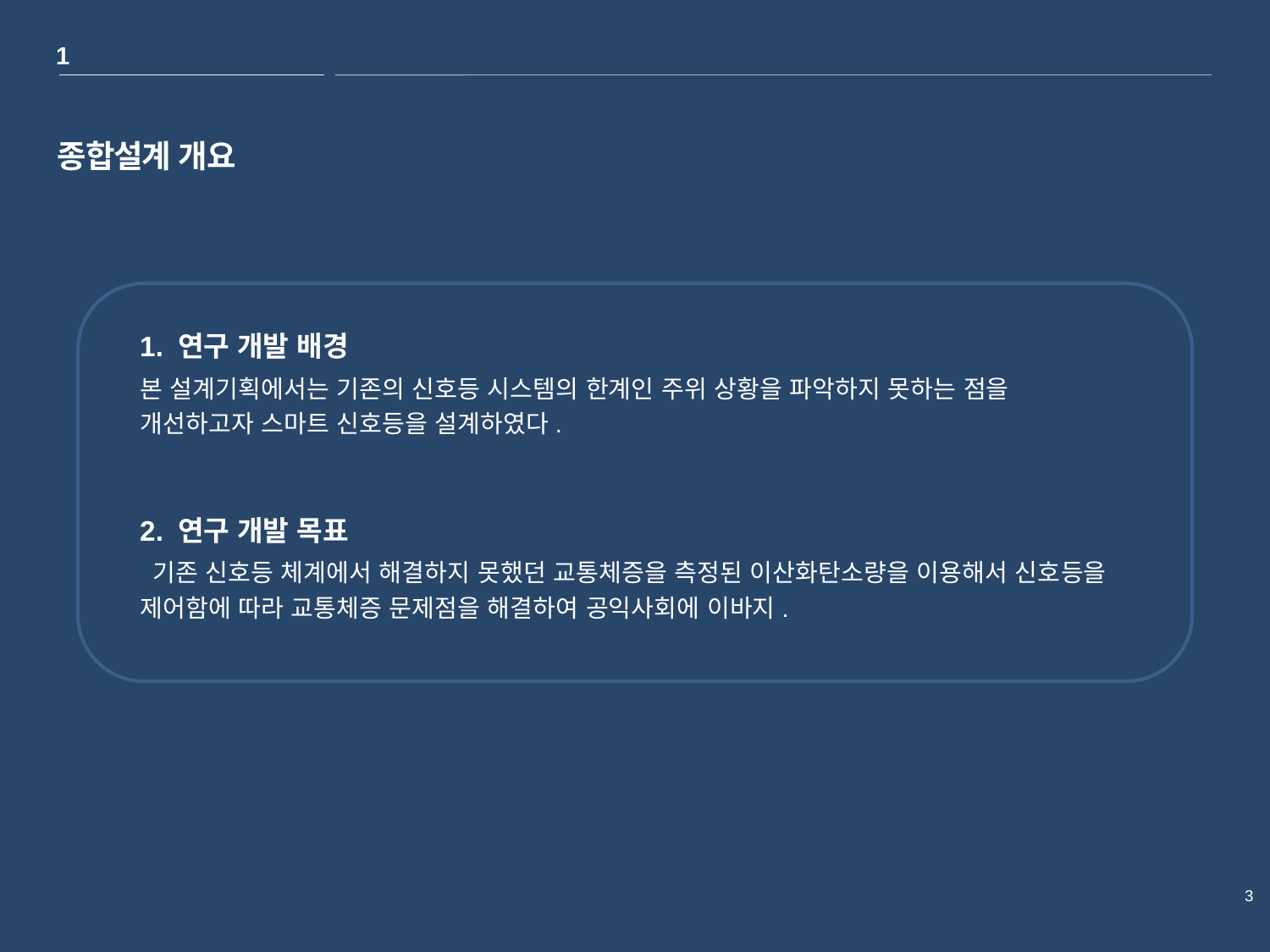

1
# 종합설계 개요

1. 연구 개발 배경
본 설계기획에서는 기존의 신호등 시스템의 한계인 주위 상황을 파악하지 못하는 점을 개선하고자 스마트 신호등을 설계하였다.

2. 연구 개발 목표
 기존 신호등 체계에서 해결하지 못했던 교통체증을 측정된 이산화탄소량을 이용해서 신호등을 제어함에 따라 교통체증 문제점을 해결하여 공익사회에 이바지.
3